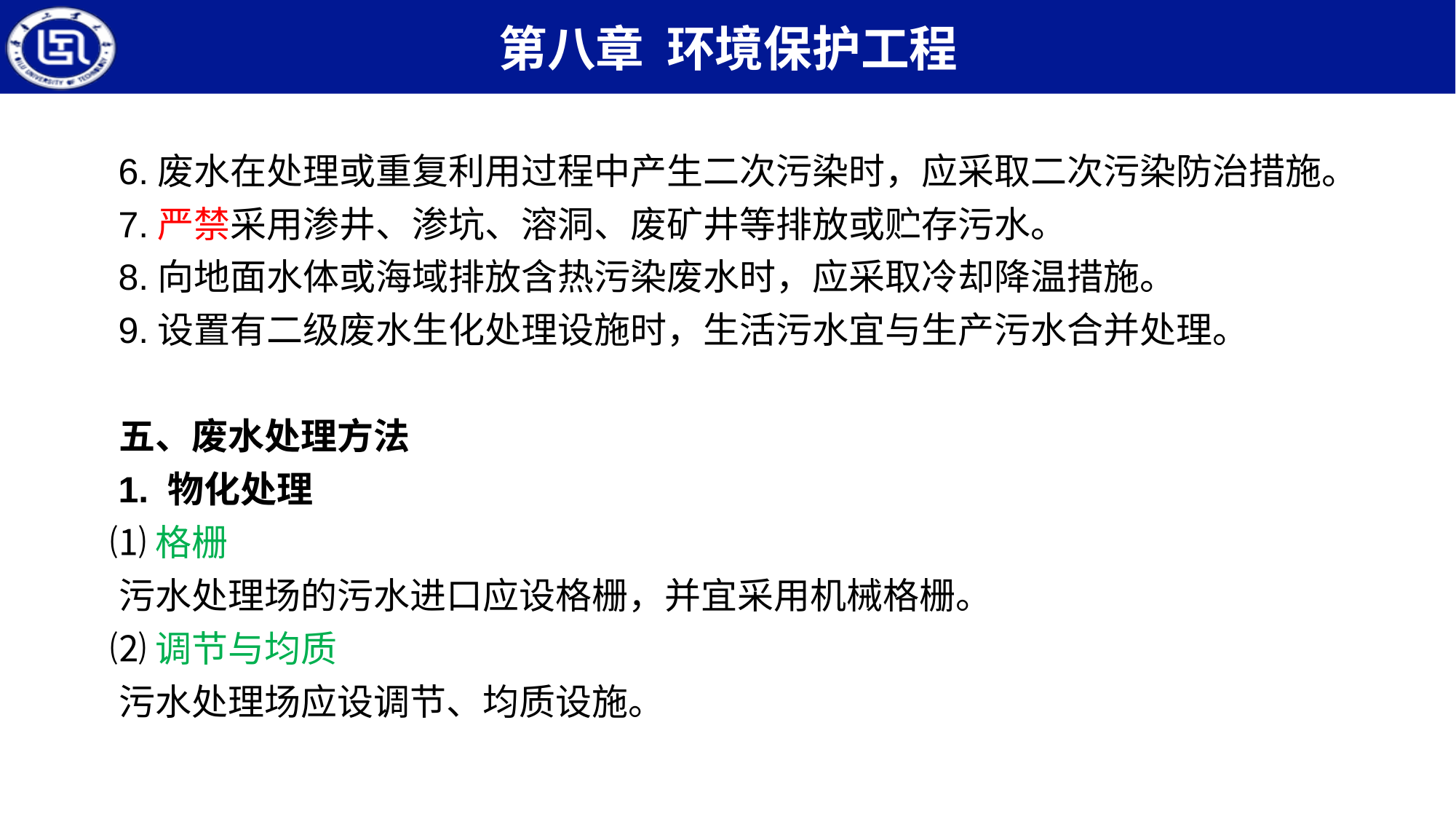

6.废水在处理或重复利用过程中产生二次污染时，应采取二次污染防治措施。
    7.严禁采用渗井、渗坑、溶洞、废矿井等排放或贮存污水。
    8.向地面水体或海域排放含热污染废水时，应采取冷却降温措施。
    9.设置有二级废水生化处理设施时，生活污水宜与生产污水合并处理。

    五、废水处理方法
    1. 物化处理
    ⑴格栅
    污水处理场的污水进口应设格栅，并宜采用机械格栅。
    ⑵调节与均质
    污水处理场应设调节、均质设施。